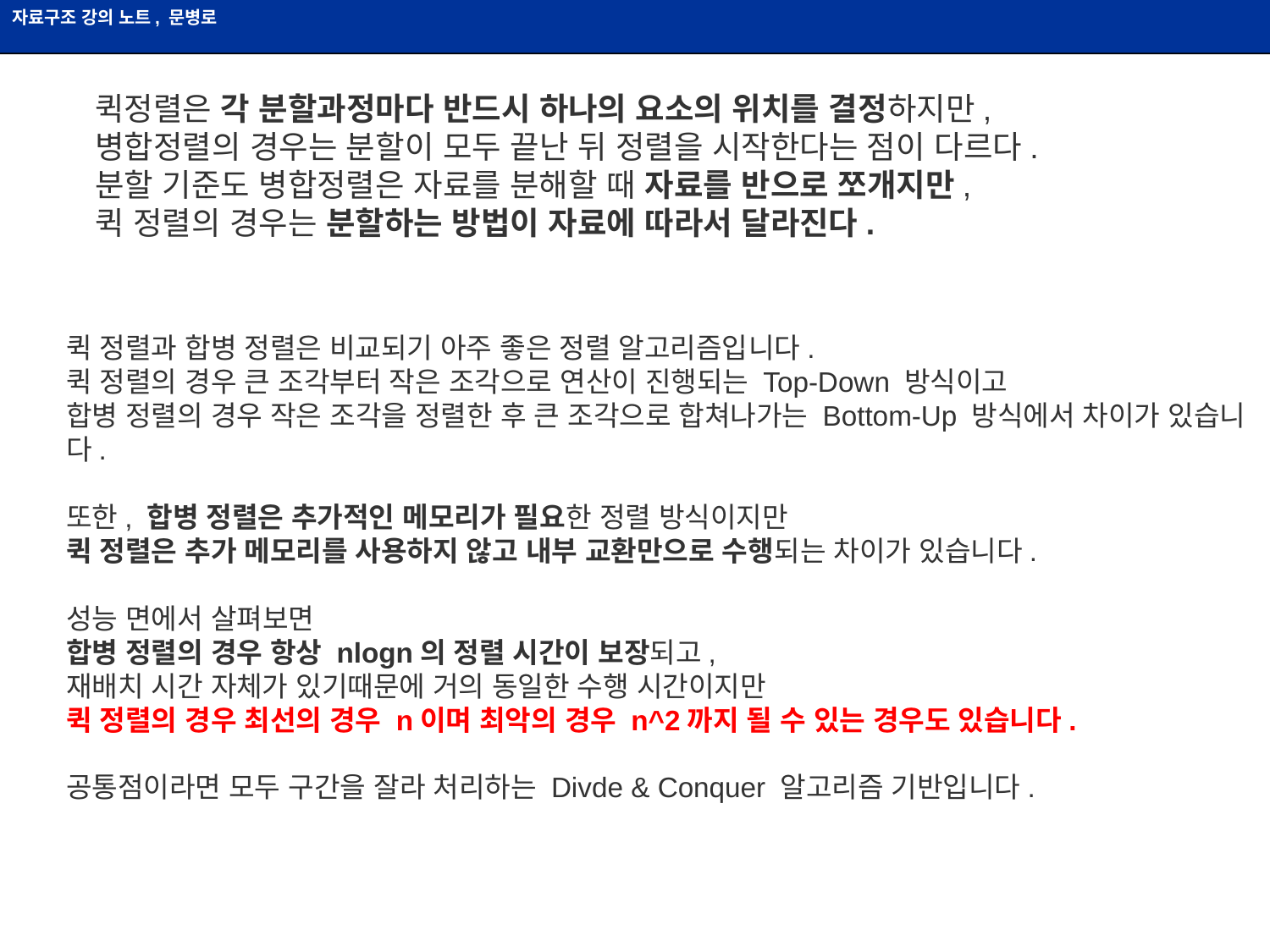

퀵정렬은 각 분할과정마다 반드시 하나의 요소의 위치를 결정하지만,
병합정렬의 경우는 분할이 모두 끝난 뒤 정렬을 시작한다는 점이 다르다.
분할 기준도 병합정렬은 자료를 분해할 때 자료를 반으로 쪼개지만,
퀵 정렬의 경우는 분할하는 방법이 자료에 따라서 달라진다.
퀵 정렬과 합병 정렬은 비교되기 아주 좋은 정렬 알고리즘입니다.
퀵 정렬의 경우 큰 조각부터 작은 조각으로 연산이 진행되는 Top-Down 방식이고
합병 정렬의 경우 작은 조각을 정렬한 후 큰 조각으로 합쳐나가는 Bottom-Up 방식에서 차이가 있습니다.

또한, 합병 정렬은 추가적인 메모리가 필요한 정렬 방식이지만
퀵 정렬은 추가 메모리를 사용하지 않고 내부 교환만으로 수행되는 차이가 있습니다.

성능 면에서 살펴보면
합병 정렬의 경우 항상 nlogn의 정렬 시간이 보장되고,
재배치 시간 자체가 있기때문에 거의 동일한 수행 시간이지만
퀵 정렬의 경우 최선의 경우 n이며 최악의 경우 n^2까지 될 수 있는 경우도 있습니다.

공통점이라면 모두 구간을 잘라 처리하는 Divde & Conquer 알고리즘 기반입니다.